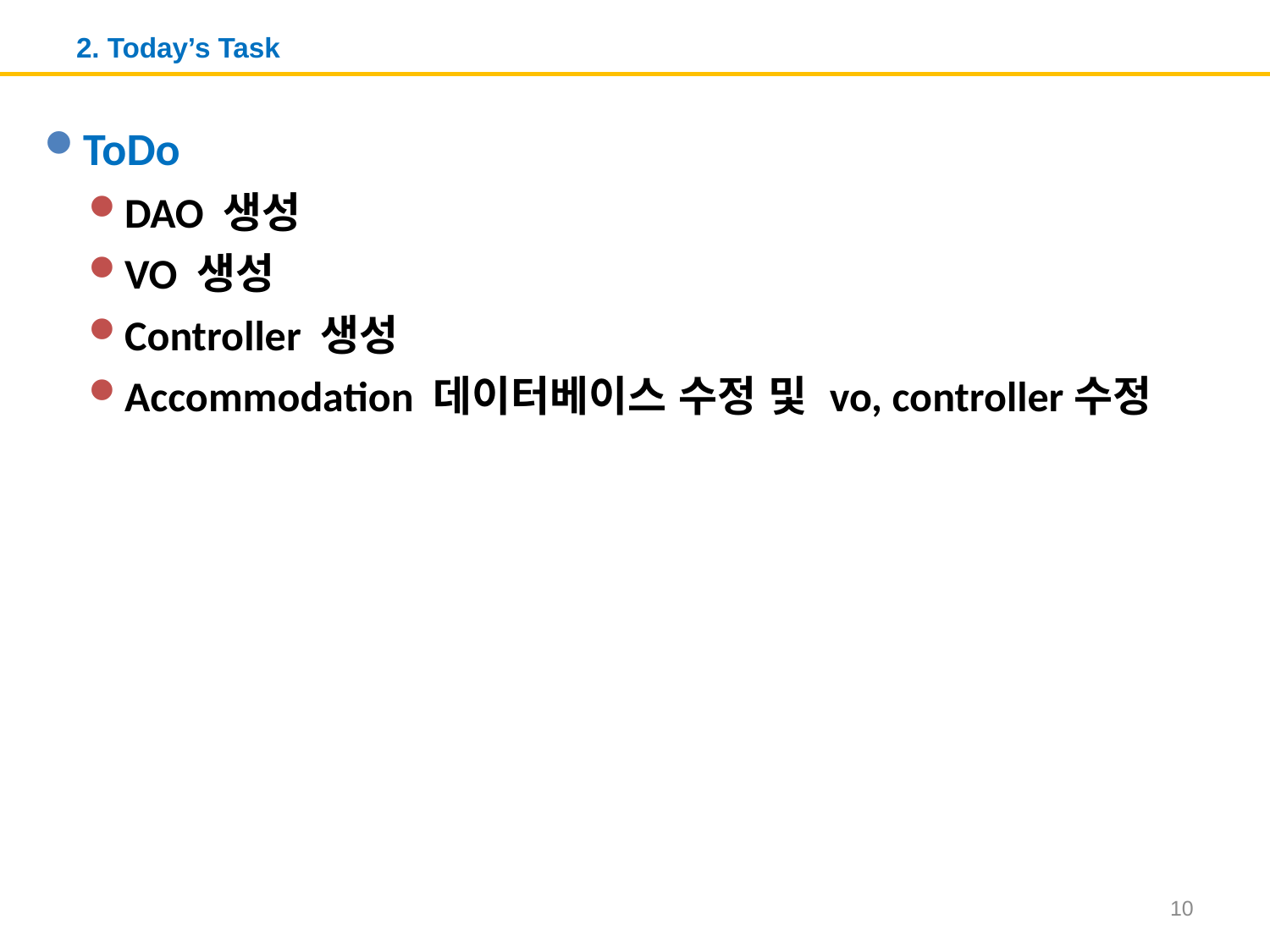

# 2. Today’s Task
ToDo
DAO 생성
VO 생성
Controller 생성
Accommodation 데이터베이스 수정 및 vo, controller수정

10